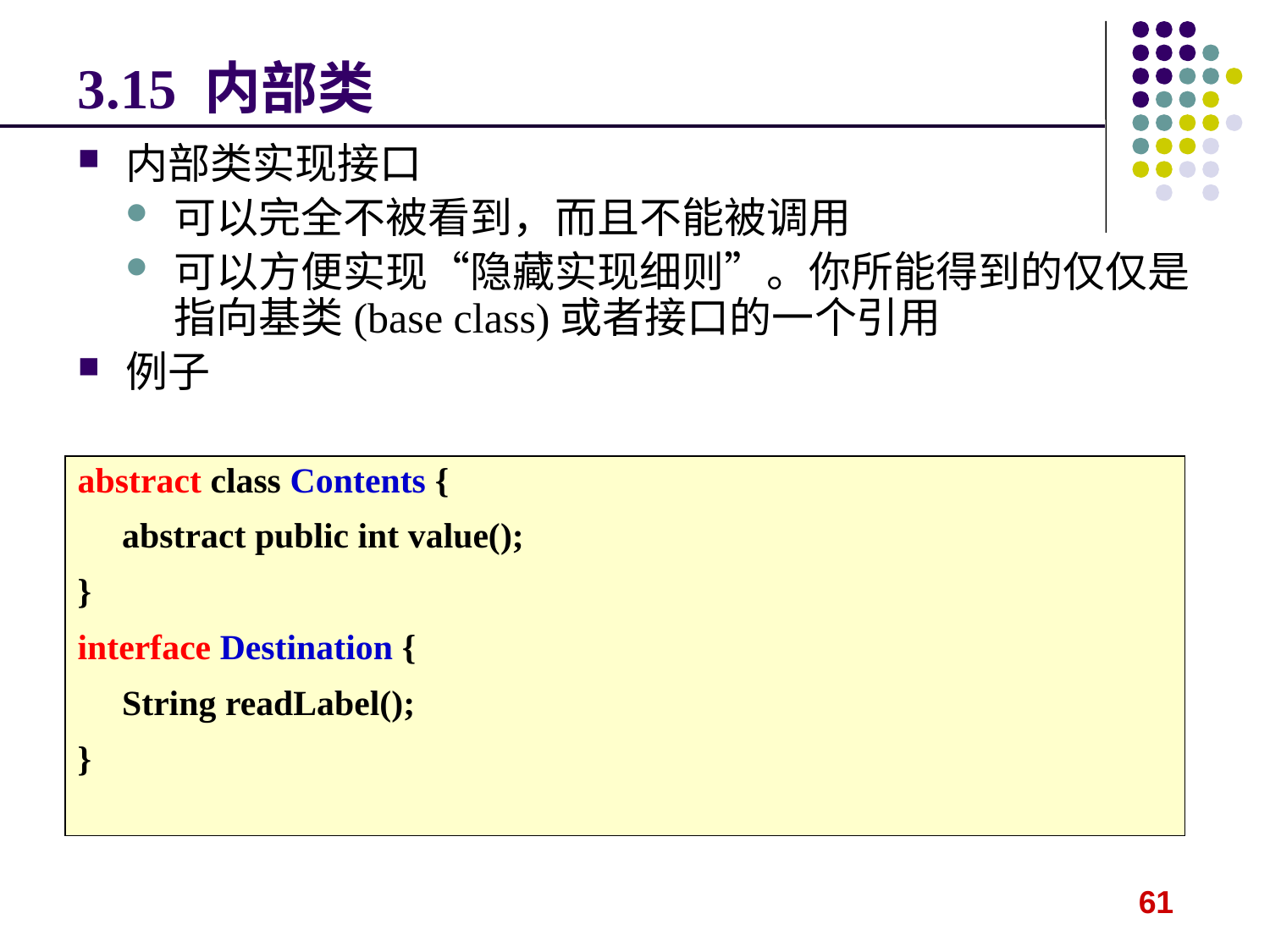

# 3.15 内部类
内部类实现接口
可以完全不被看到，而且不能被调用
可以方便实现“隐藏实现细则”。你所能得到的仅仅是指向基类(base class)或者接口的一个引用
例子

abstract class Contents {
     abstract public int value();
}
interface Destination {
     String readLabel();
}